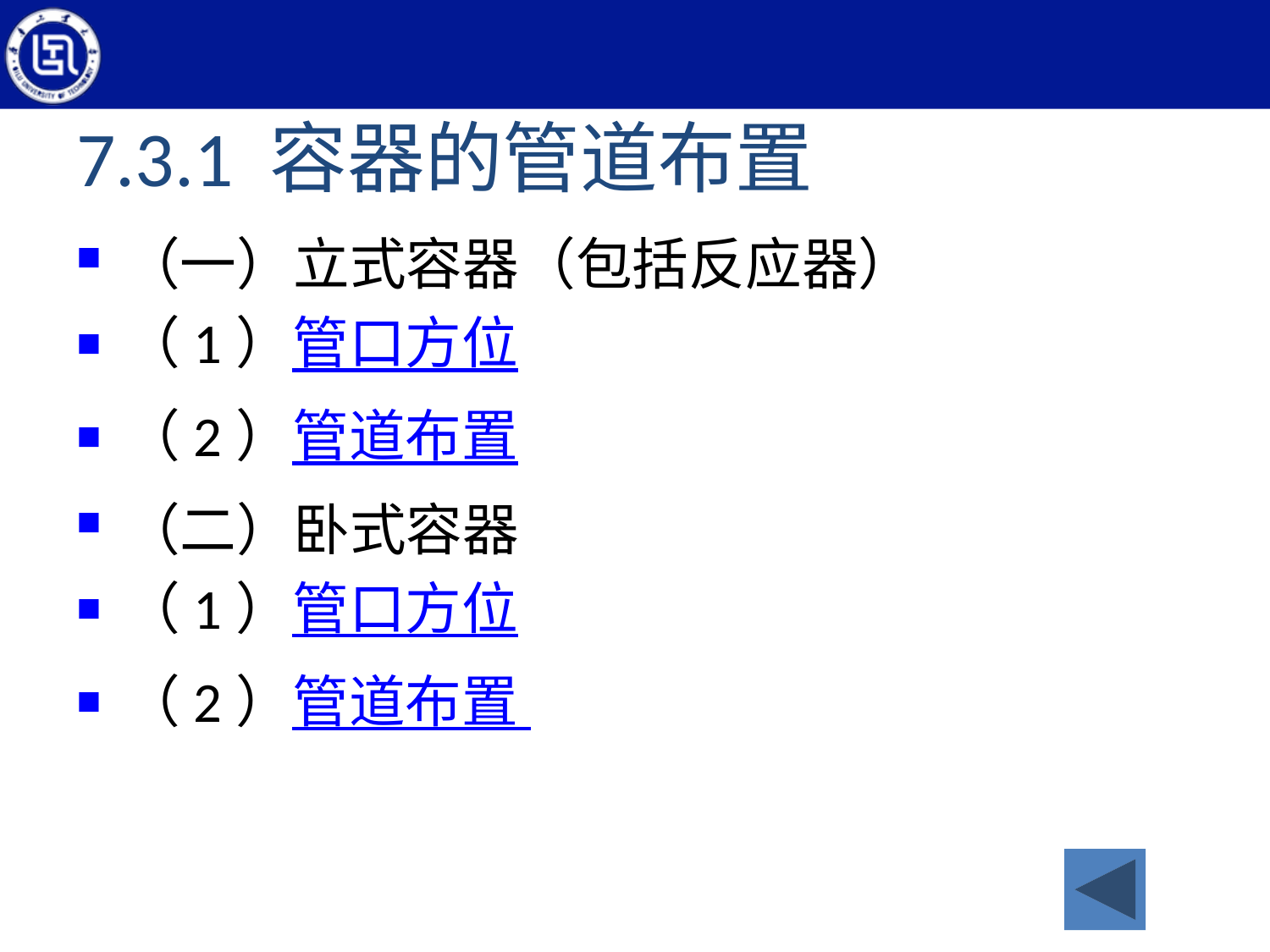

# 7.3.1 容器的管道布置
（一）立式容器（包括反应器）
（1）管口方位
（2）管道布置
（二）卧式容器
（1）管口方位
（2）管道布置